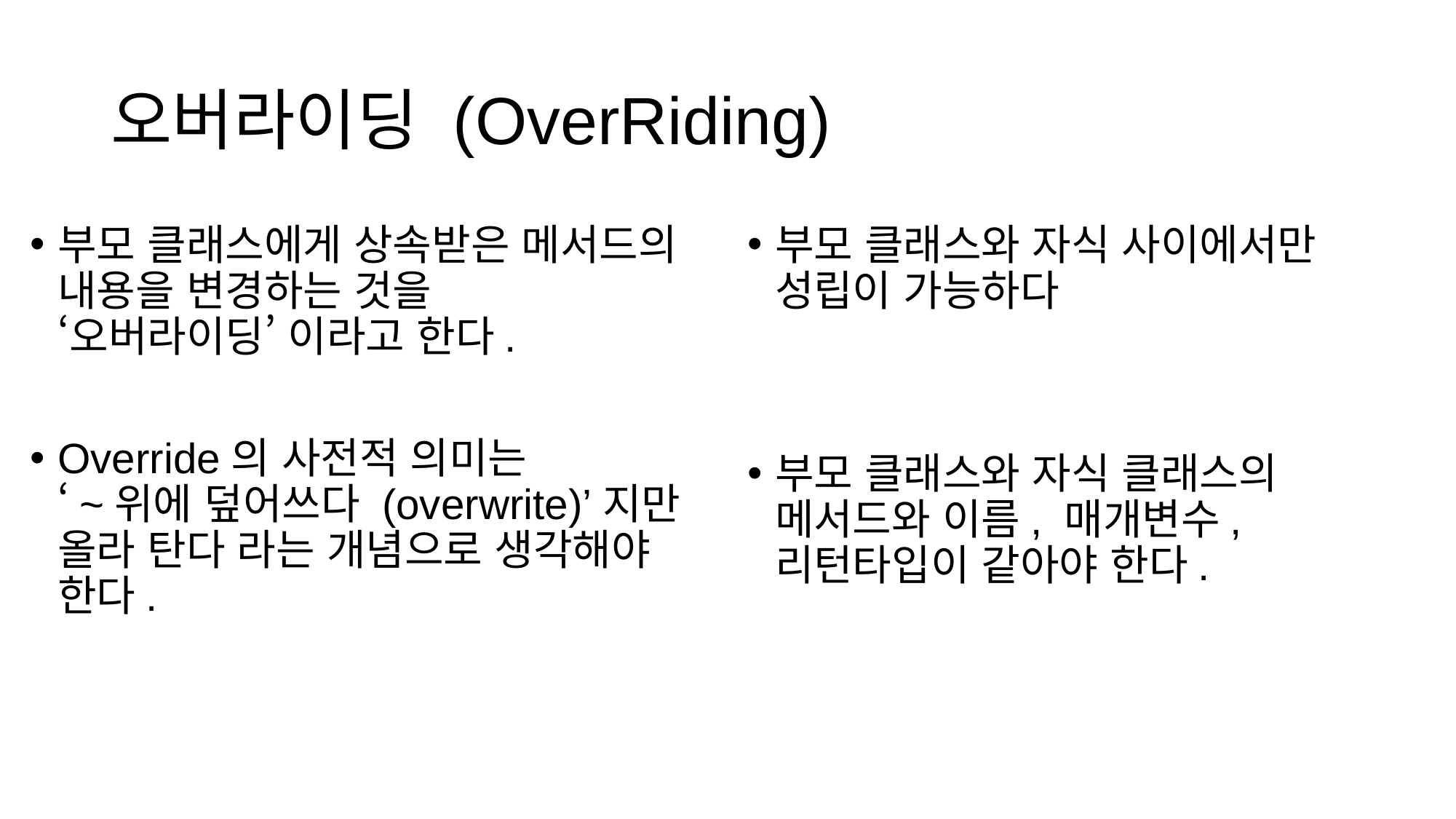

# 오버라이딩 (OverRiding)
부모 클래스에게 상속받은 메서드의 내용을 변경하는 것을
‘오버라이딩’ 이라고 한다.

Override의 사전적 의미는
‘~위에 덮어쓰다 (overwrite)’지만
올라 탄다 라는 개념으로 생각해야 한다.
부모 클래스와 자식 사이에서만 성립이 가능하다

부모 클래스와 자식 클래스의 메서드와 이름, 매개변수,
리턴타입이 같아야 한다.